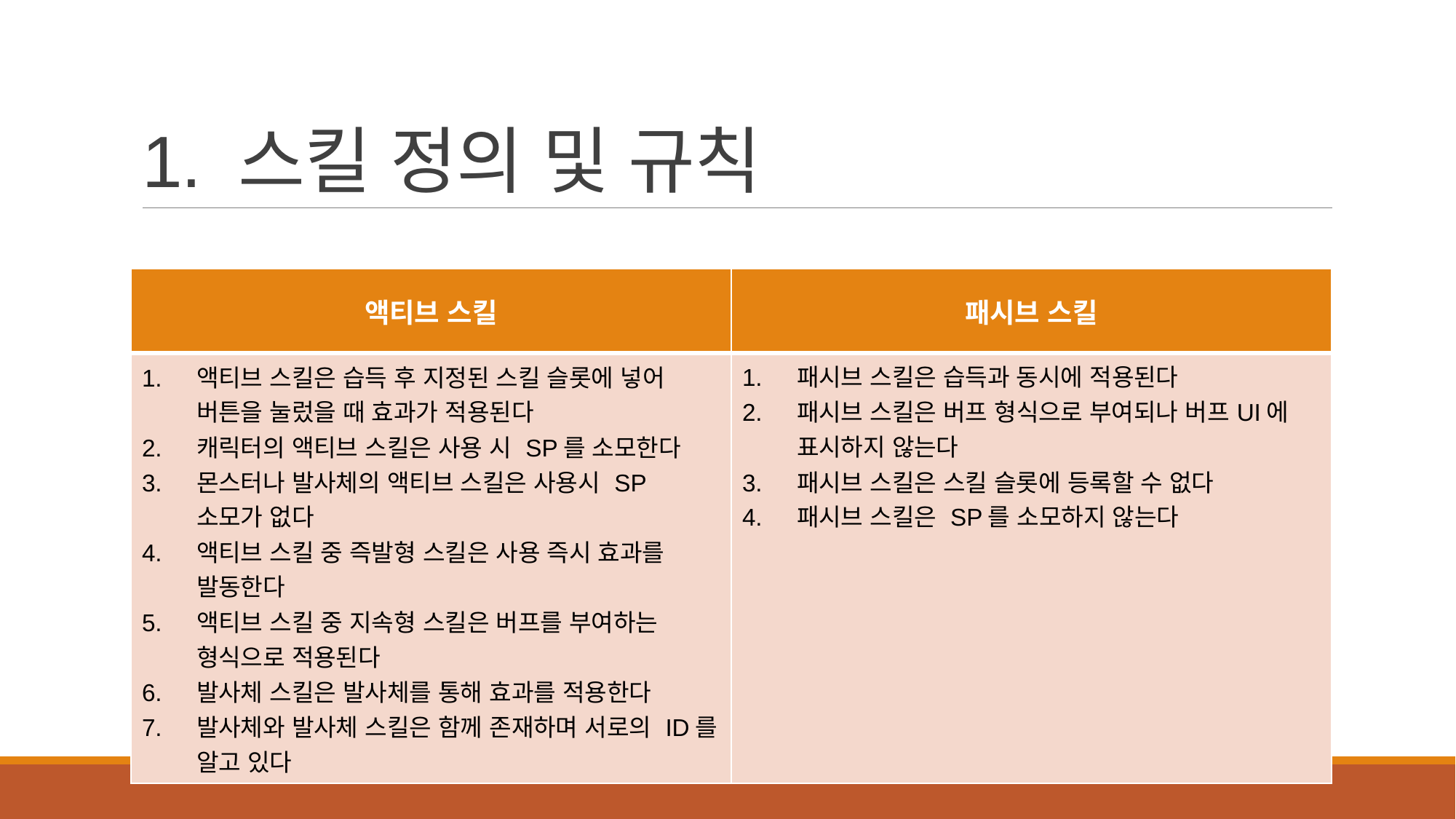

# 1. 스킬 정의 및 규칙
| 액티브 스킬 | 패시브 스킬 |
| --- | --- |
| 액티브 스킬은 습득 후 지정된 스킬 슬롯에 넣어 버튼을 눌렀을 때 효과가 적용된다 캐릭터의 액티브 스킬은 사용 시 SP를 소모한다 몬스터나 발사체의 액티브 스킬은 사용시 SP 소모가 없다 액티브 스킬 중 즉발형 스킬은 사용 즉시 효과를 발동한다 액티브 스킬 중 지속형 스킬은 버프를 부여하는 형식으로 적용된다 발사체 스킬은 발사체를 통해 효과를 적용한다 발사체와 발사체 스킬은 함께 존재하며 서로의 ID를 알고 있다 | 패시브 스킬은 습득과 동시에 적용된다 패시브 스킬은 버프 형식으로 부여되나 버프UI에 표시하지 않는다 패시브 스킬은 스킬 슬롯에 등록할 수 없다 패시브 스킬은 SP를 소모하지 않는다 |